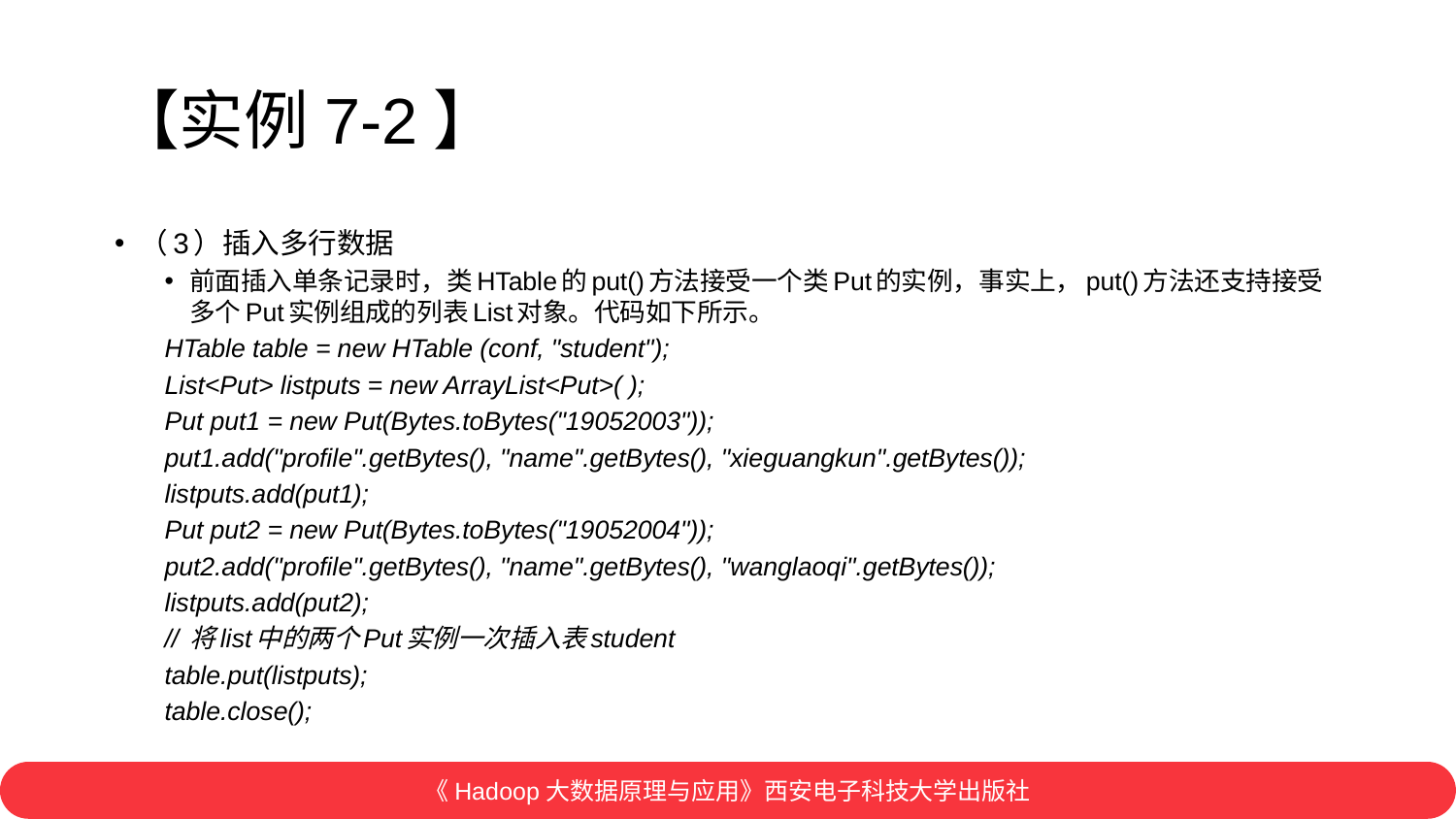

# 【实例7-2】
（3）插入多行数据
前面插入单条记录时，类HTable的put()方法接受一个类Put的实例，事实上，put()方法还支持接受多个Put实例组成的列表List对象。代码如下所示。
HTable table = new HTable (conf, "student");
List<Put> listputs = new ArrayList<Put>( );
Put put1 = new Put(Bytes.toBytes("19052003"));
put1.add("profile".getBytes(), "name".getBytes(), "xieguangkun".getBytes());
listputs.add(put1);
Put put2 = new Put(Bytes.toBytes("19052004"));
put2.add("profile".getBytes(), "name".getBytes(), "wanglaoqi".getBytes());
listputs.add(put2);
// 将list中的两个Put实例一次插入表student
table.put(listputs);
table.close();